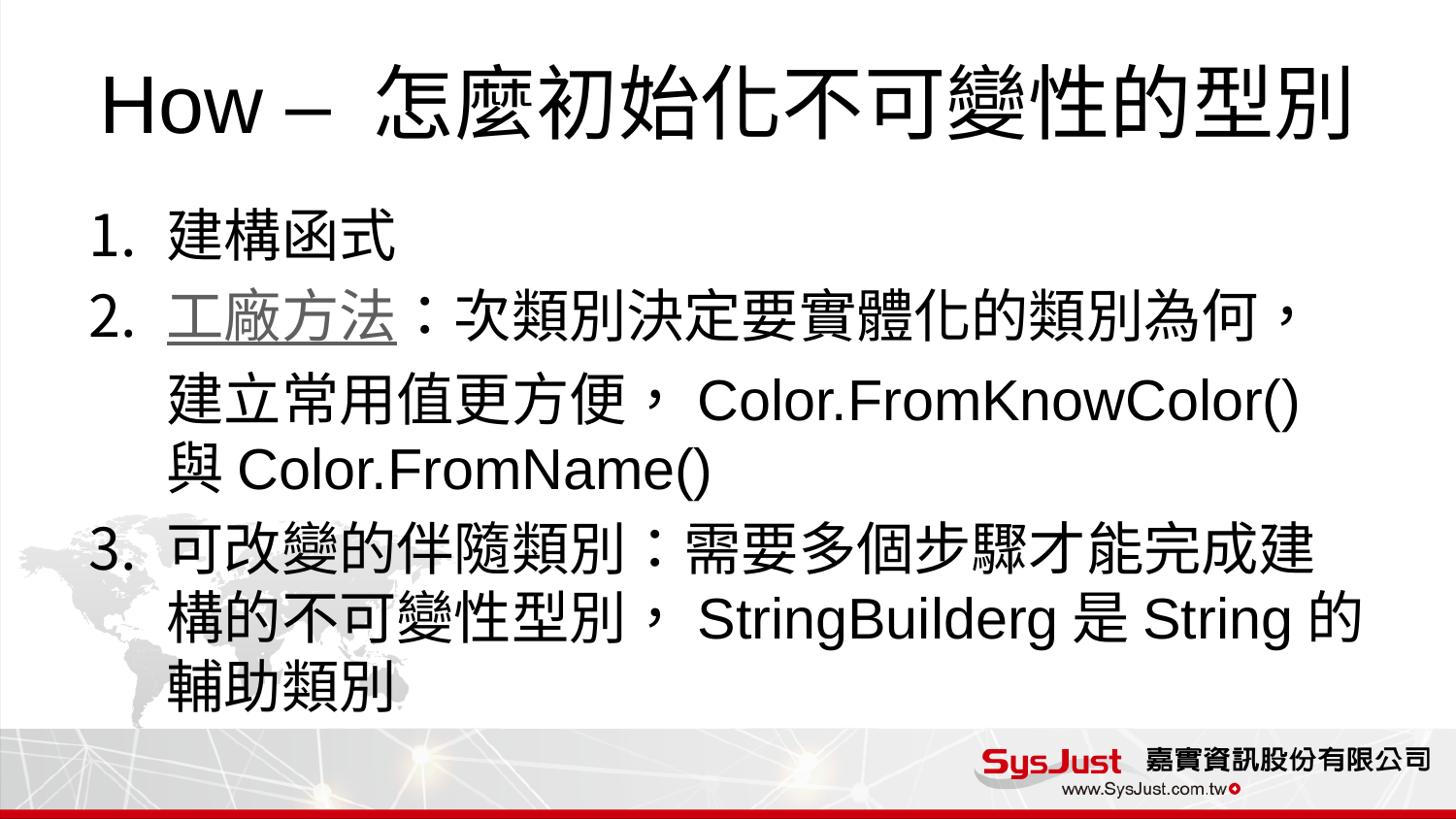

# How – 怎麼初始化不可變性的型別
建構函式
工廠方法：次類別決定要實體化的類別為何，建立常用值更方便，Color.FromKnowColor()與Color.FromName()
可改變的伴隨類別：需要多個步驟才能完成建構的不可變性型別，StringBuilderg是String的輔助類別